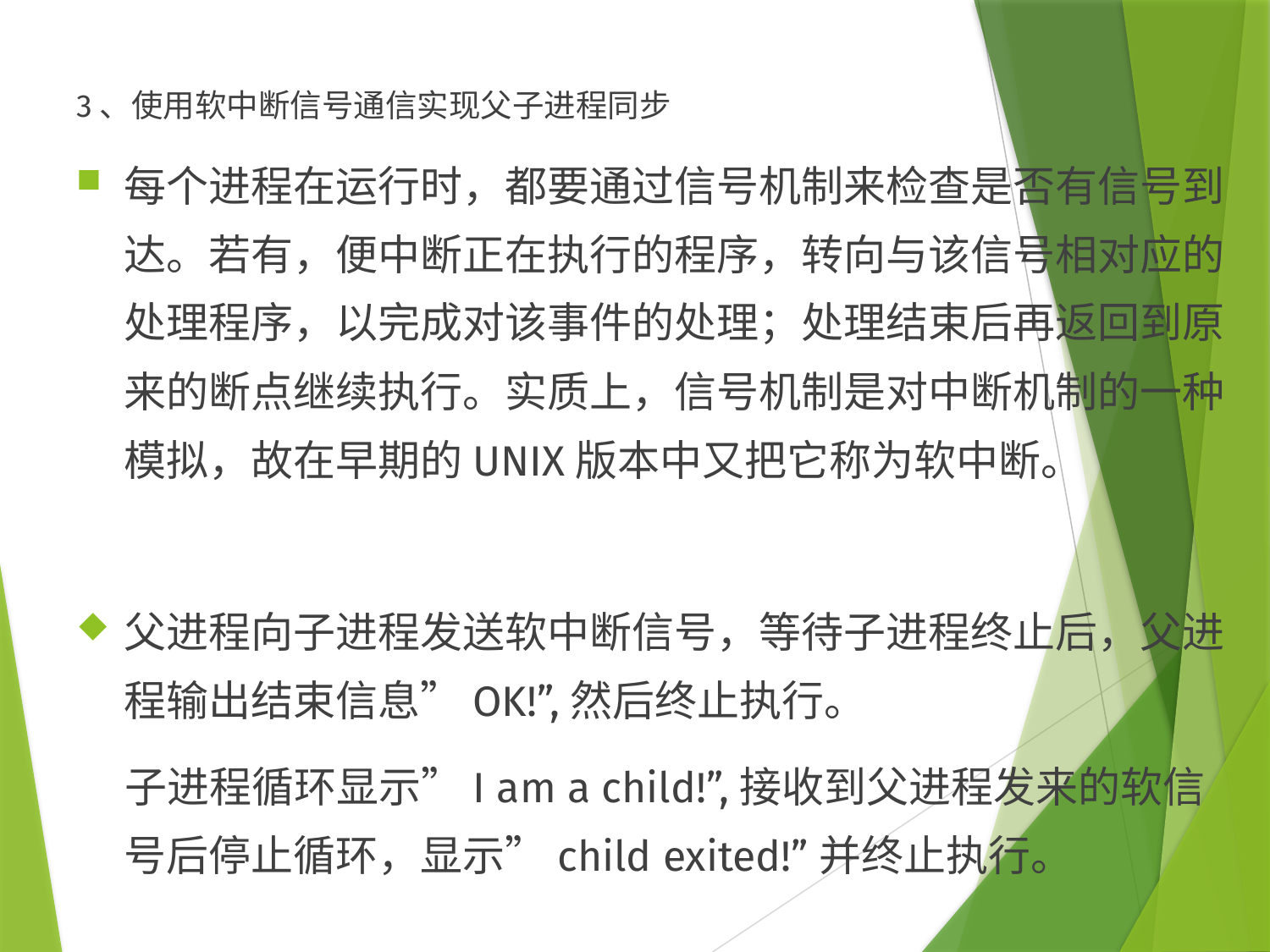

3、使用软中断信号通信实现父子进程同步
每个进程在运行时，都要通过信号机制来检查是否有信号到达。若有，便中断正在执行的程序，转向与该信号相对应的处理程序，以完成对该事件的处理；处理结束后再返回到原来的断点继续执行。实质上，信号机制是对中断机制的一种模拟，故在早期的UNIX版本中又把它称为软中断。

父进程向子进程发送软中断信号，等待子进程终止后，父进程输出结束信息”OK!”,然后终止执行。
    子进程循环显示”I am a child!”,接收到父进程发来的软信号后停止循环，显示”child exited!”并终止执行。